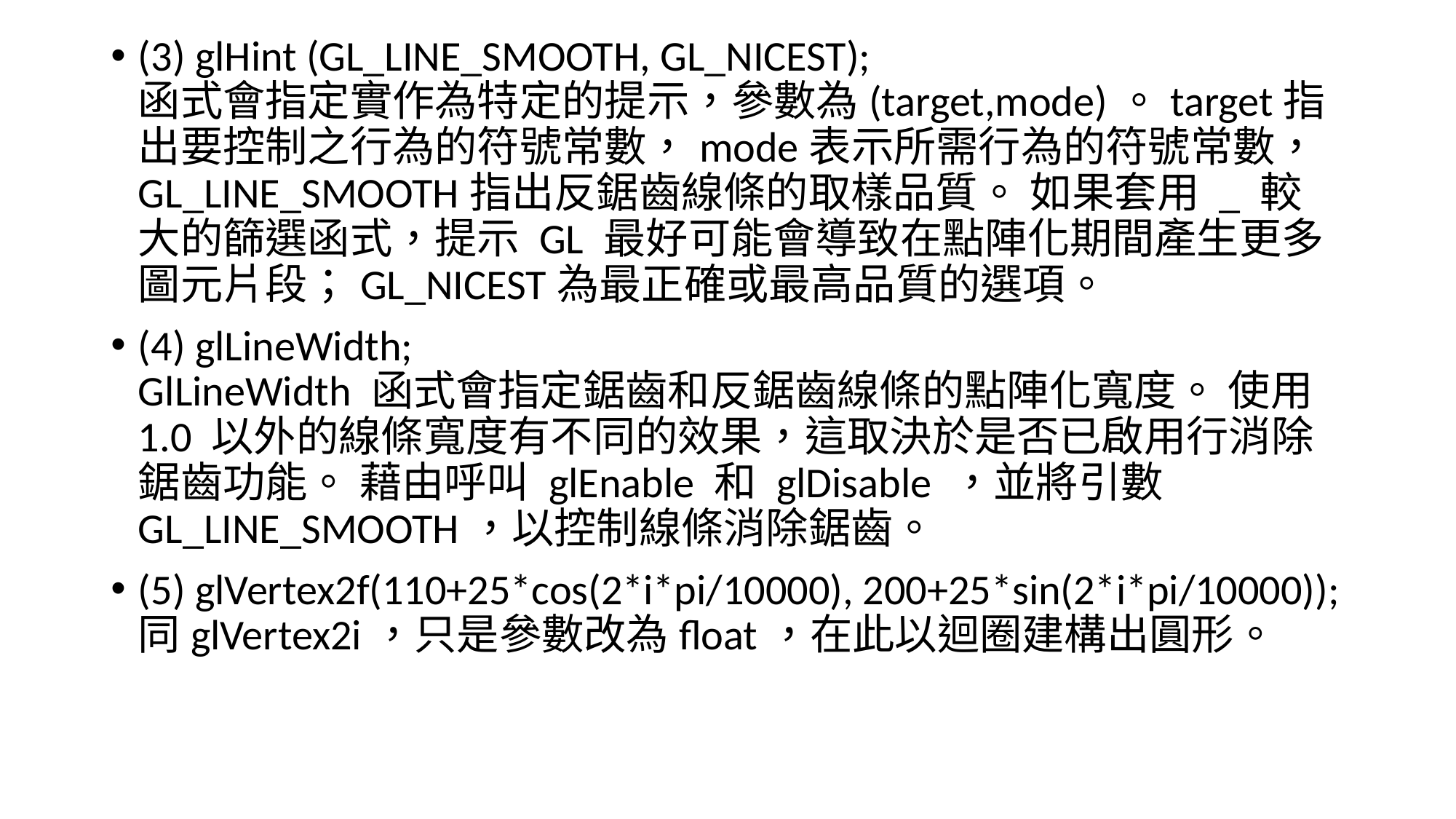

(3) glHint (GL_LINE_SMOOTH, GL_NICEST);
函式會指定實作為特定的提示，參數為(target,mode)。target指出要控制之行為的符號常數，mode表示所需行為的符號常數，GL_LINE_SMOOTH指出反鋸齒線條的取樣品質。 如果套用 _ 較大的篩選函式，提示 GL 最好可能會導致在點陣化期間產生更多圖元片段；GL_NICEST為最正確或最高品質的選項。
(4) glLineWidth;
GlLineWidth 函式會指定鋸齒和反鋸齒線條的點陣化寬度。 使用1.0 以外的線條寬度有不同的效果，這取決於是否已啟用行消除鋸齒功能。 藉由呼叫 glEnable 和 glDisable ，並將引數 GL_LINE_SMOOTH，以控制線條消除鋸齒。
(5) glVertex2f(110+25*cos(2*i*pi/10000), 200+25*sin(2*i*pi/10000));
同glVertex2i，只是參數改為float，在此以迴圈建構出圓形。